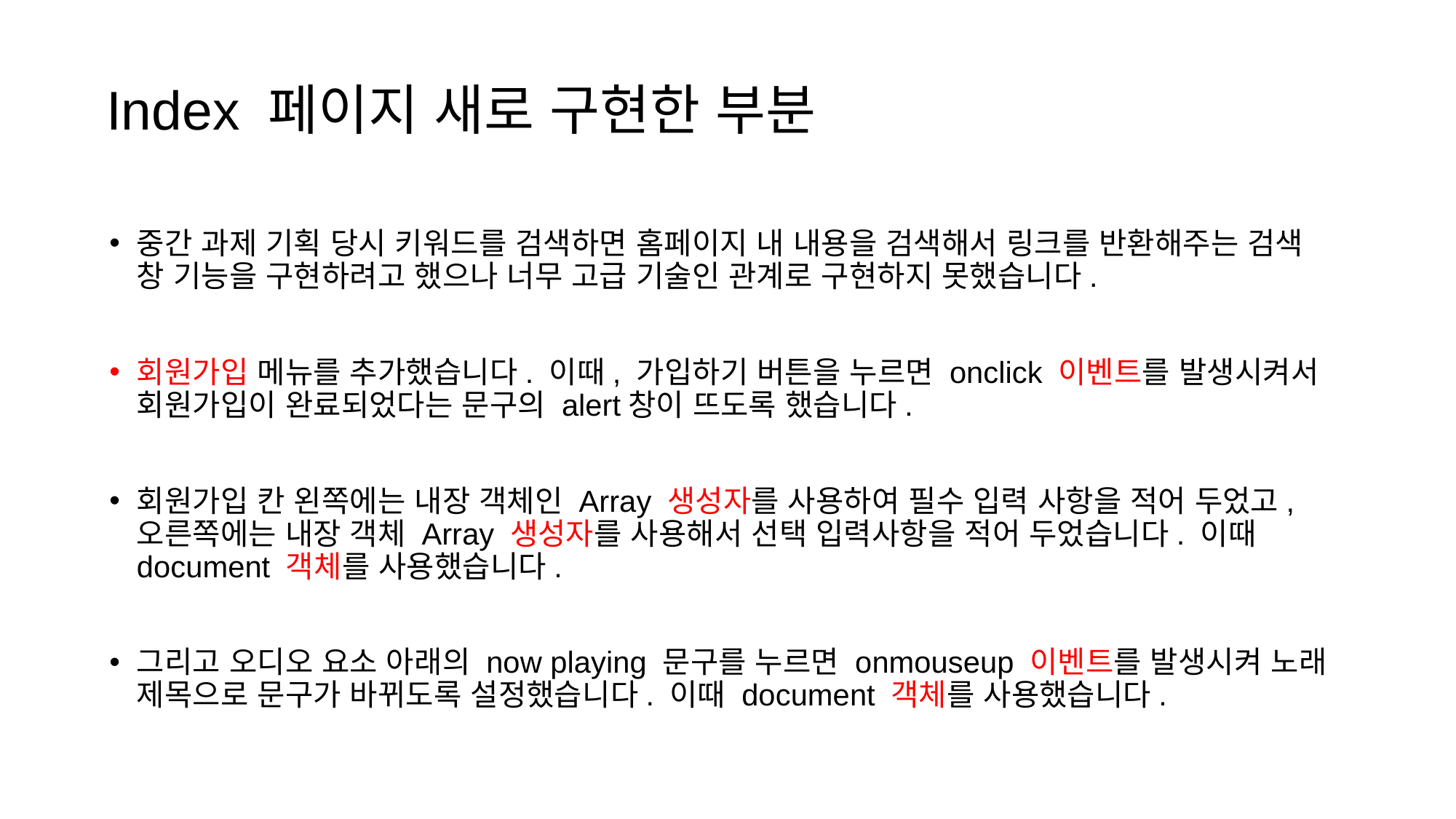

# Index 페이지 새로 구현한 부분
중간 과제 기획 당시 키워드를 검색하면 홈페이지 내 내용을 검색해서 링크를 반환해주는 검색 창 기능을 구현하려고 했으나 너무 고급 기술인 관계로 구현하지 못했습니다.

회원가입 메뉴를 추가했습니다. 이때, 가입하기 버튼을 누르면 onclick 이벤트를 발생시켜서 회원가입이 완료되었다는 문구의 alert창이 뜨도록 했습니다.

회원가입 칸 왼쪽에는 내장 객체인 Array 생성자를 사용하여 필수 입력 사항을 적어 두었고, 오른쪽에는 내장 객체 Array 생성자를 사용해서 선택 입력사항을 적어 두었습니다. 이때 document 객체를 사용했습니다.

그리고 오디오 요소 아래의 now playing 문구를 누르면 onmouseup 이벤트를 발생시켜 노래 제목으로 문구가 바뀌도록 설정했습니다. 이때 document 객체를 사용했습니다.